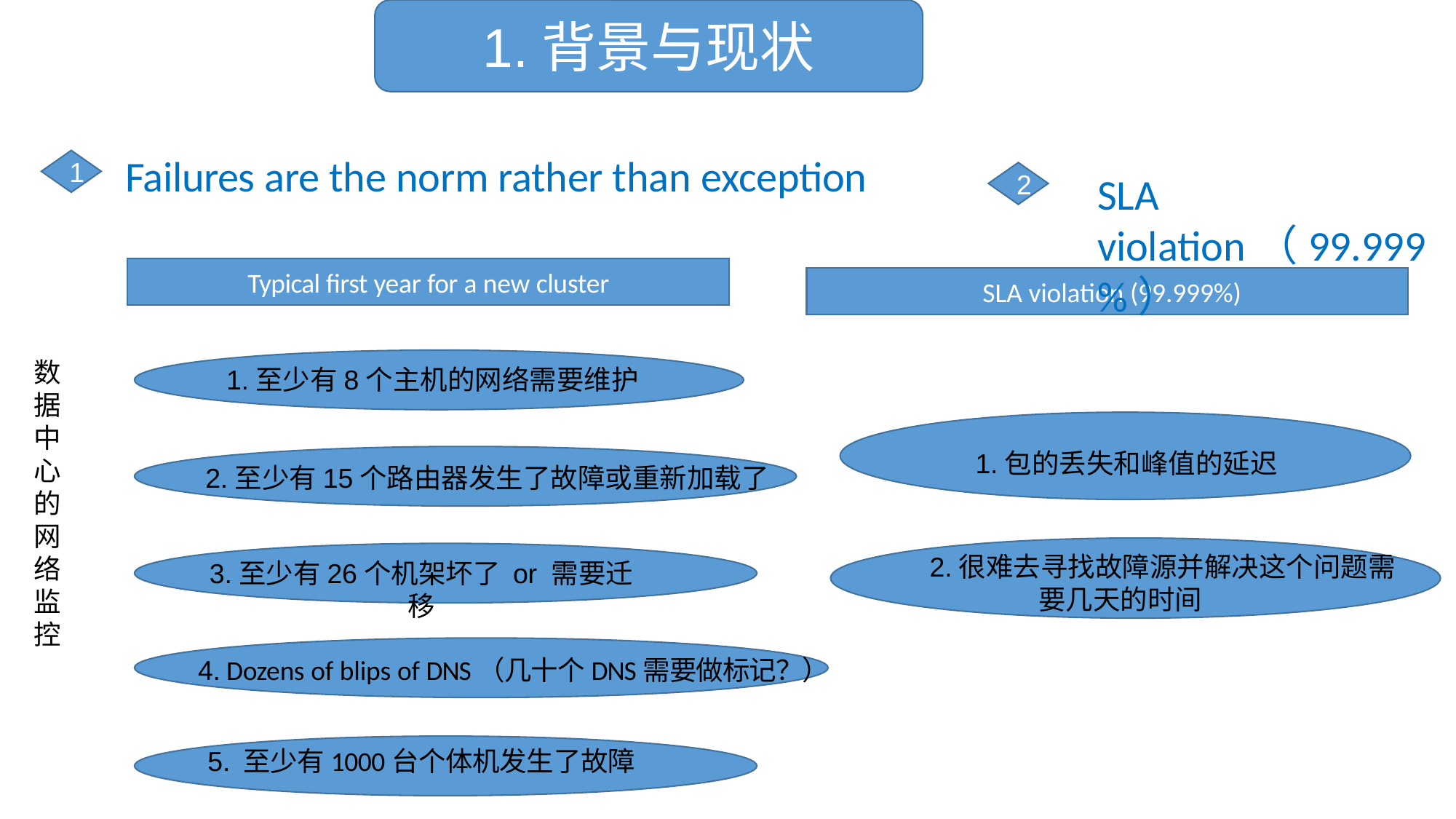

1.背景与现状
Failures are the norm rather than exception
1
2
SLA   violation（99.999%）
Typical first year for a new cluster
SLA violation (99.999%)
数
据
中
心
的
网
络
监
控

1.至少有8个主机的网络需要维护

1.包的丢失和峰值的延迟

2.至少有15个路由器发生了故障或重新加载了

           2.很难去寻找故障源并解决这个问题需要几天的时间
3.至少有26个机架坏了 or 需要迁移

4. Dozens of blips of DNS（几十个DNS需要做标记？）

5. 至少有1000台个体机发生了故障